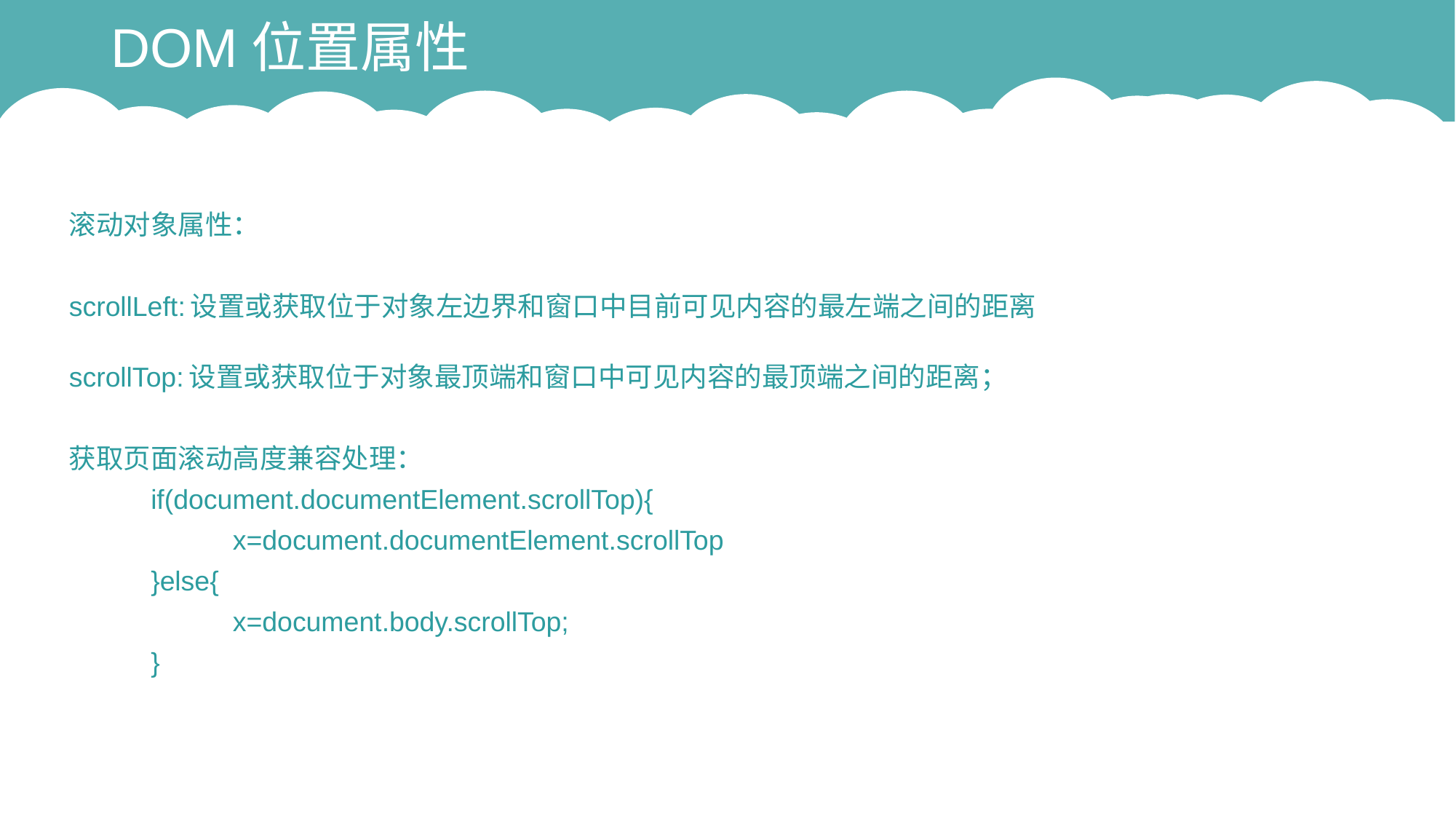

# DOM位置属性
滚动对象属性：

scrollLeft:设置或获取位于对象左边界和窗口中目前可见内容的最左端之间的距离
scrollTop:设置或获取位于对象最顶端和窗口中可见内容的最顶端之间的距离；

获取页面滚动高度兼容处理：
	if(document.documentElement.scrollTop){
		x=document.documentElement.scrollTop
	}else{
		x=document.body.scrollTop;
	}